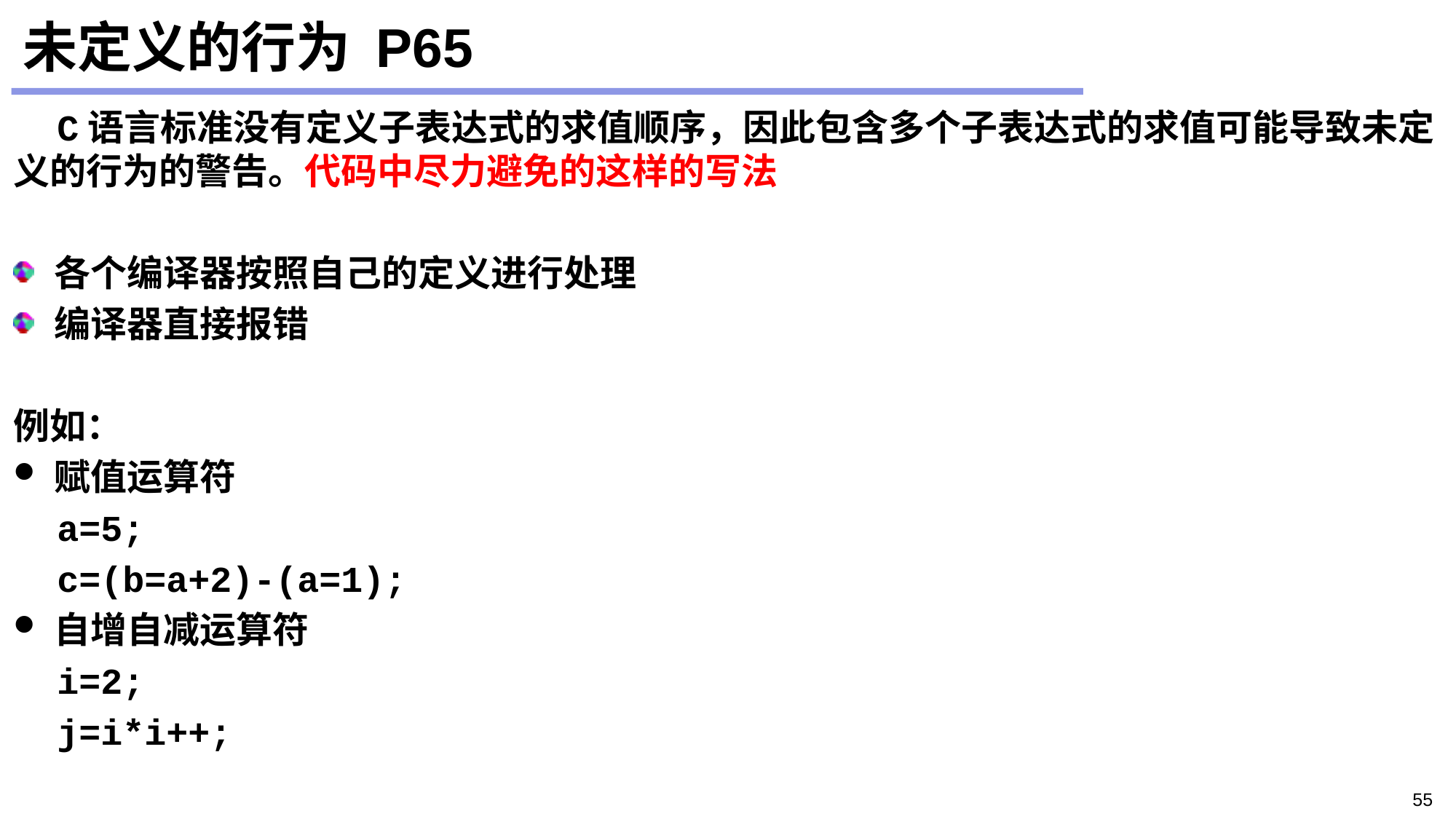

# 未定义的行为 P65
  C语言标准没有定义子表达式的求值顺序，因此包含多个子表达式的求值可能导致未定义的行为的警告。代码中尽力避免的这样的写法

各个编译器按照自己的定义进行处理
编译器直接报错

例如：
赋值运算符
  a=5;
  c=(b=a+2)-(a=1);
自增自减运算符
  i=2;
  j=i*i++;

55